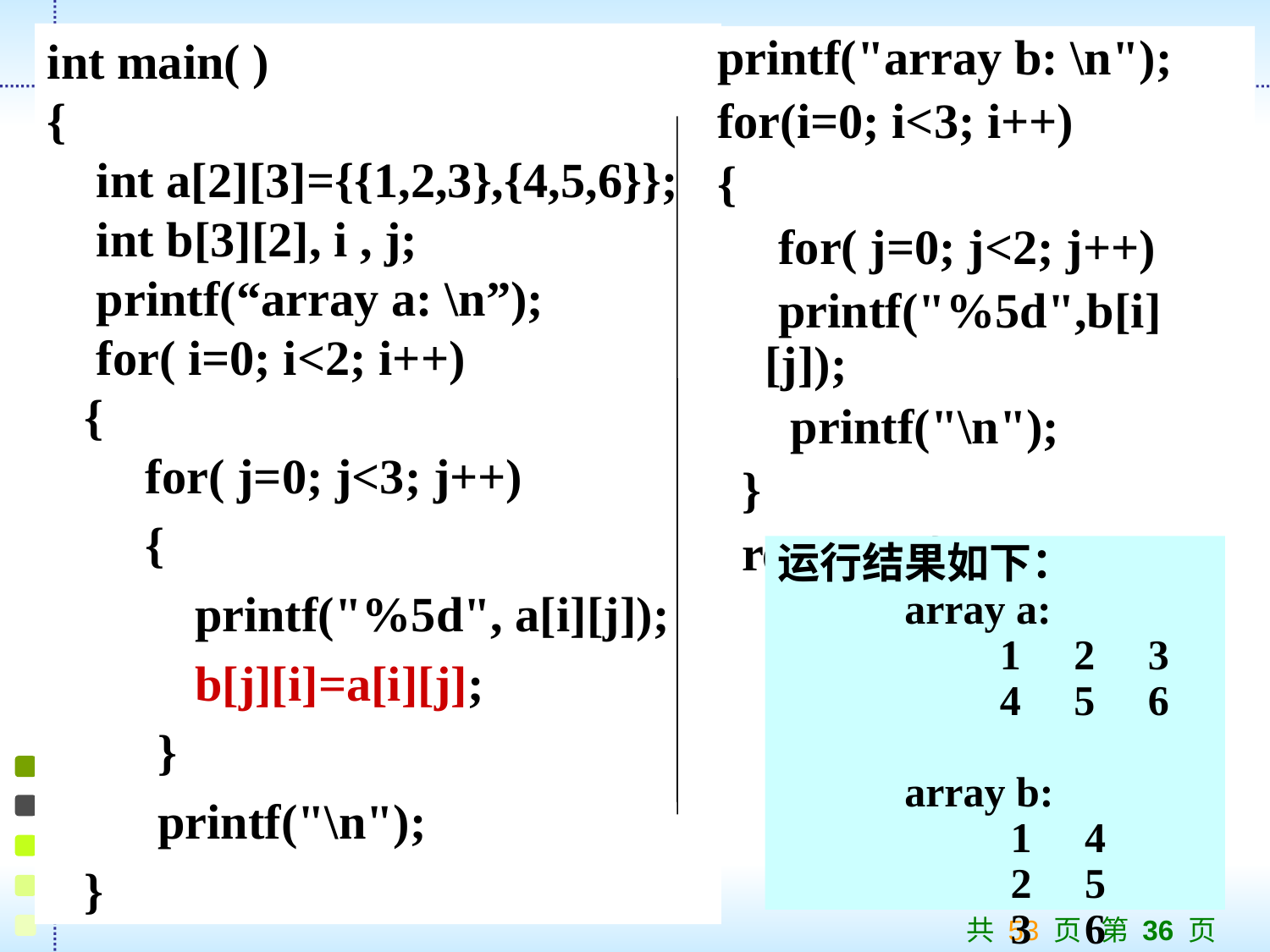

int main( )
{
    int a[2][3]={{1,2,3},{4,5,6}};
    int b[3][2], i , j;
    printf(“array a: \n”);
    for( i=0; i<2; i++)
   {
        for( j=0; j<3; j++)
        {
            printf("%5d", a[i][j]);
            b[j][i]=a[i][j];
         }
         printf("\n");
   }
printf("array b: \n");
for(i=0; i<3; i++)
{
     for( j=0; j<2; j++)
     printf("%5d",b[i][j]);
      printf("\n");
  }
  return 0;}

运行结果如下：
            array a:
                     1     2     3
                     4     5     6
            array b:
                      1     4
                      2     5
                      3     6

共 53 页   第 36 页